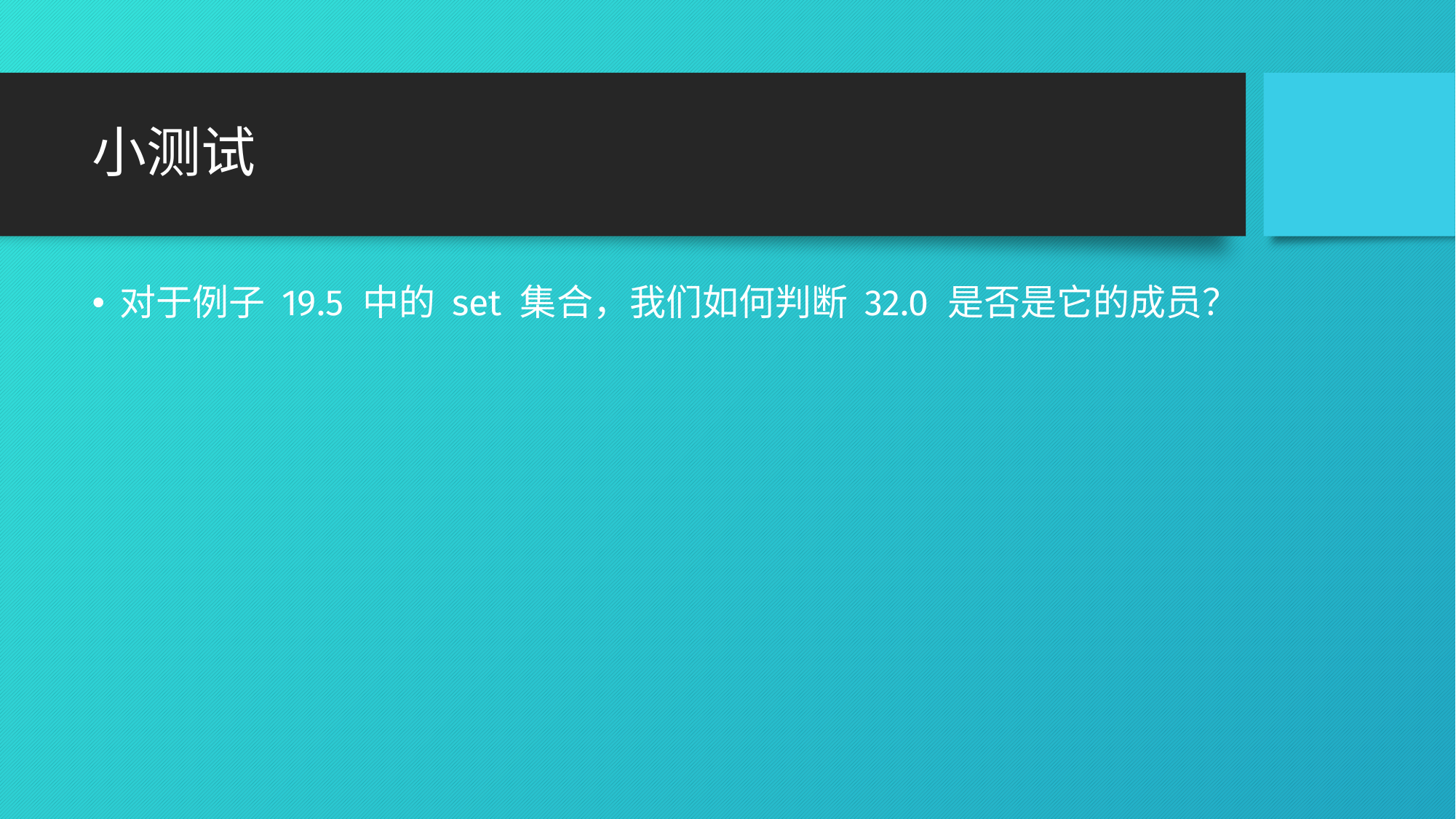

# 小测试
对于例子 19.5 中的 set 集合，我们如何判断 32.0 是否是它的成员？